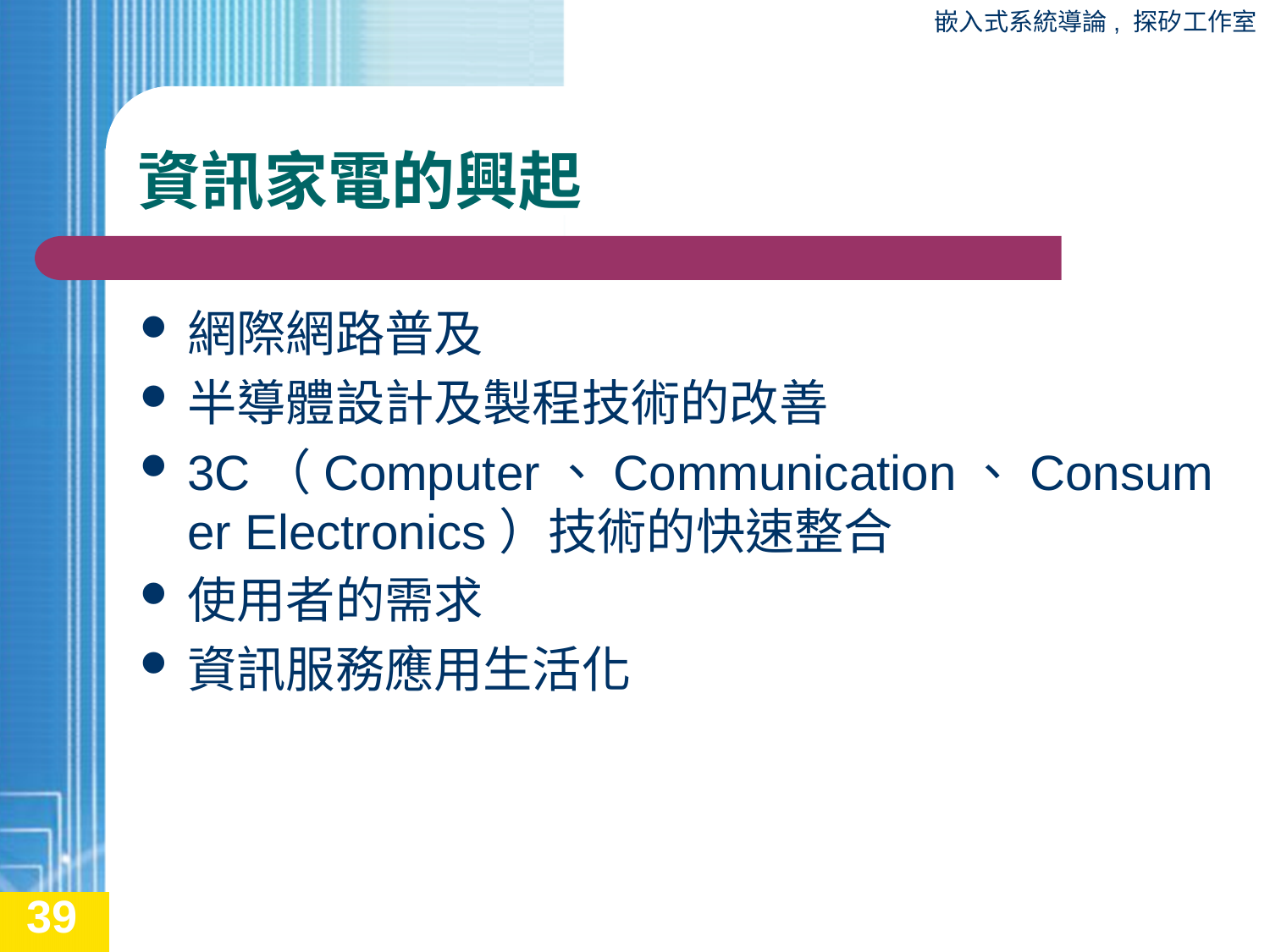

嵌入式系統導論, 探矽工作室
# 資訊家電的興起
網際網路普及
半導體設計及製程技術的改善
3C（Computer、Communication、Consumer Electronics）技術的快速整合
使用者的需求
資訊服務應用生活化
39